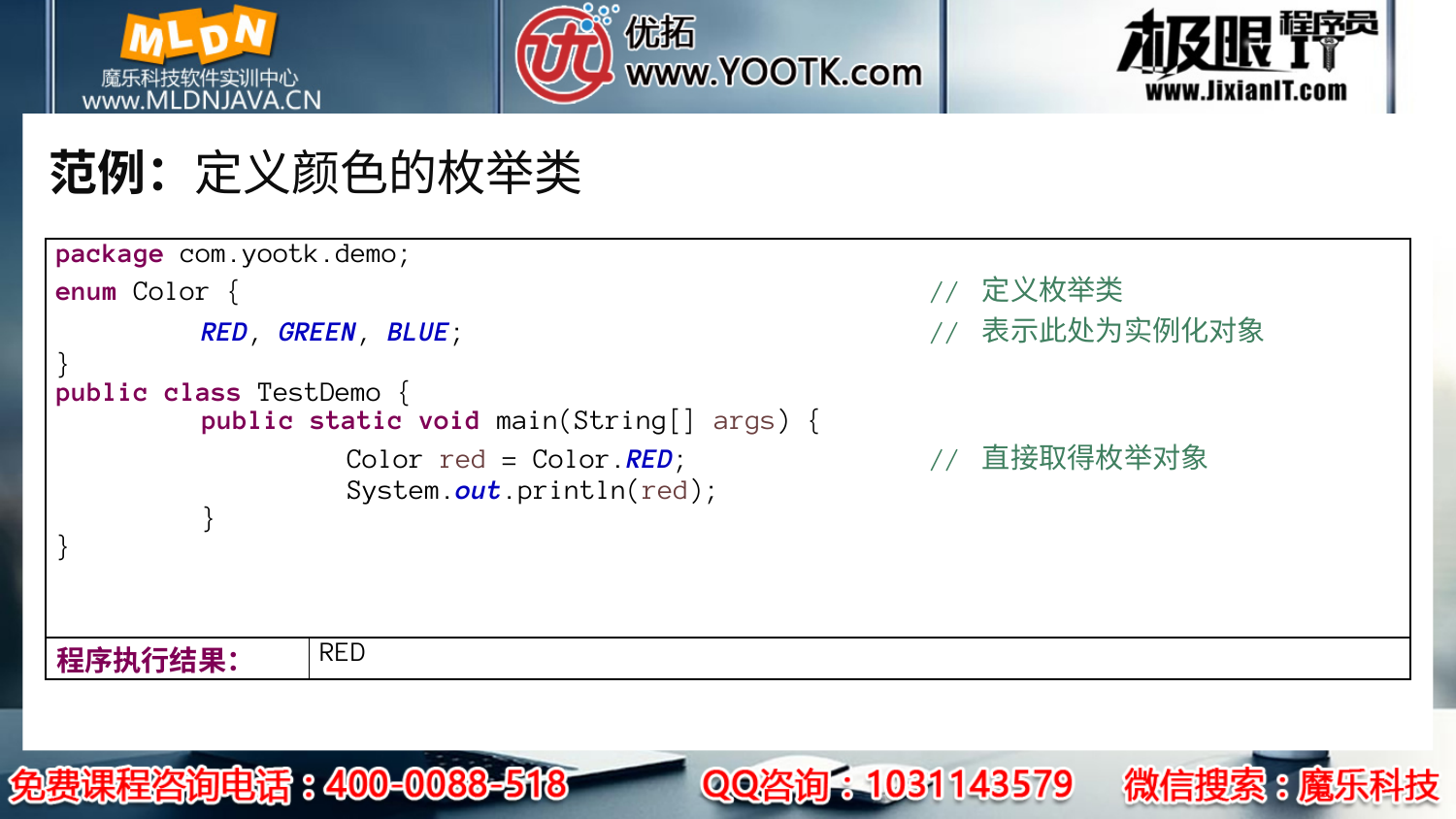

# 范例：定义颜色的枚举类
| package com.yootk.demo; enum Color { // 定义枚举类 RED, GREEN, BLUE; // 表示此处为实例化对象 } public class TestDemo { public static void main(String[] args) { Color red = Color.RED; // 直接取得枚举对象 System.out.println(red); } } |  |
| --- | --- |
| 程序执行结果： | RED |